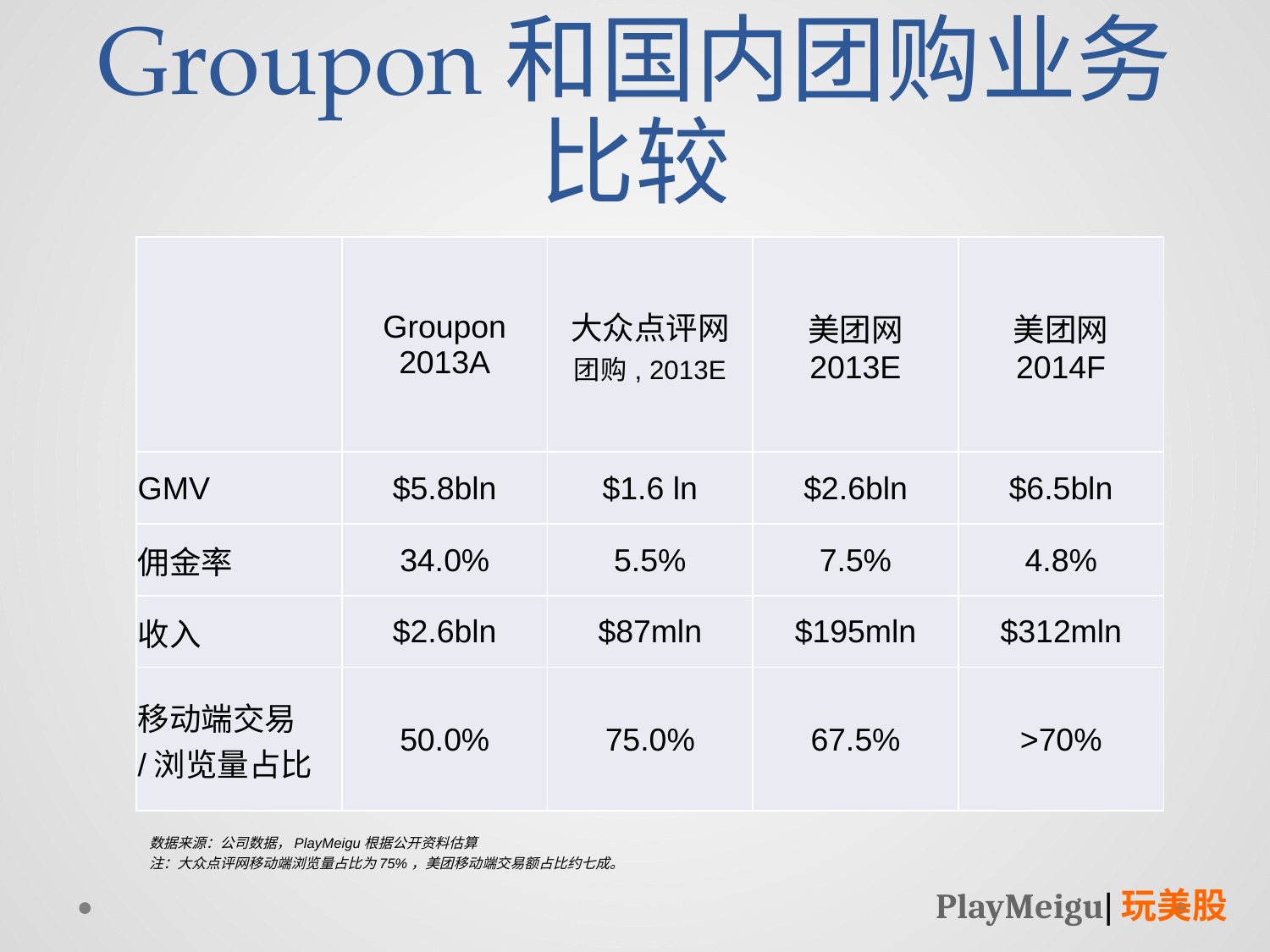

# Groupon和国内团购业务比较
|  | Groupon 2013A | 大众点评网 团购, 2013E | 美团网 2013E | 美团网 2014F |
| --- | --- | --- | --- | --- |
| GMV | $5.8bln | $1.6 ln | $2.6bln | $6.5bln |
| 佣金率 | 34.0% | 5.5% | 7.5% | 4.8% |
| 收入 | $2.6bln | $87mln | $195mln | $312mln |
| 移动端交易 /浏览量占比 | 50.0% | 75.0% | 67.5% | >70% |
数据来源：公司数据，PlayMeigu根据公开资料估算
注：大众点评网移动端浏览量占比为75%，美团移动端交易额占比约七成。

PlayMeigu|玩美股